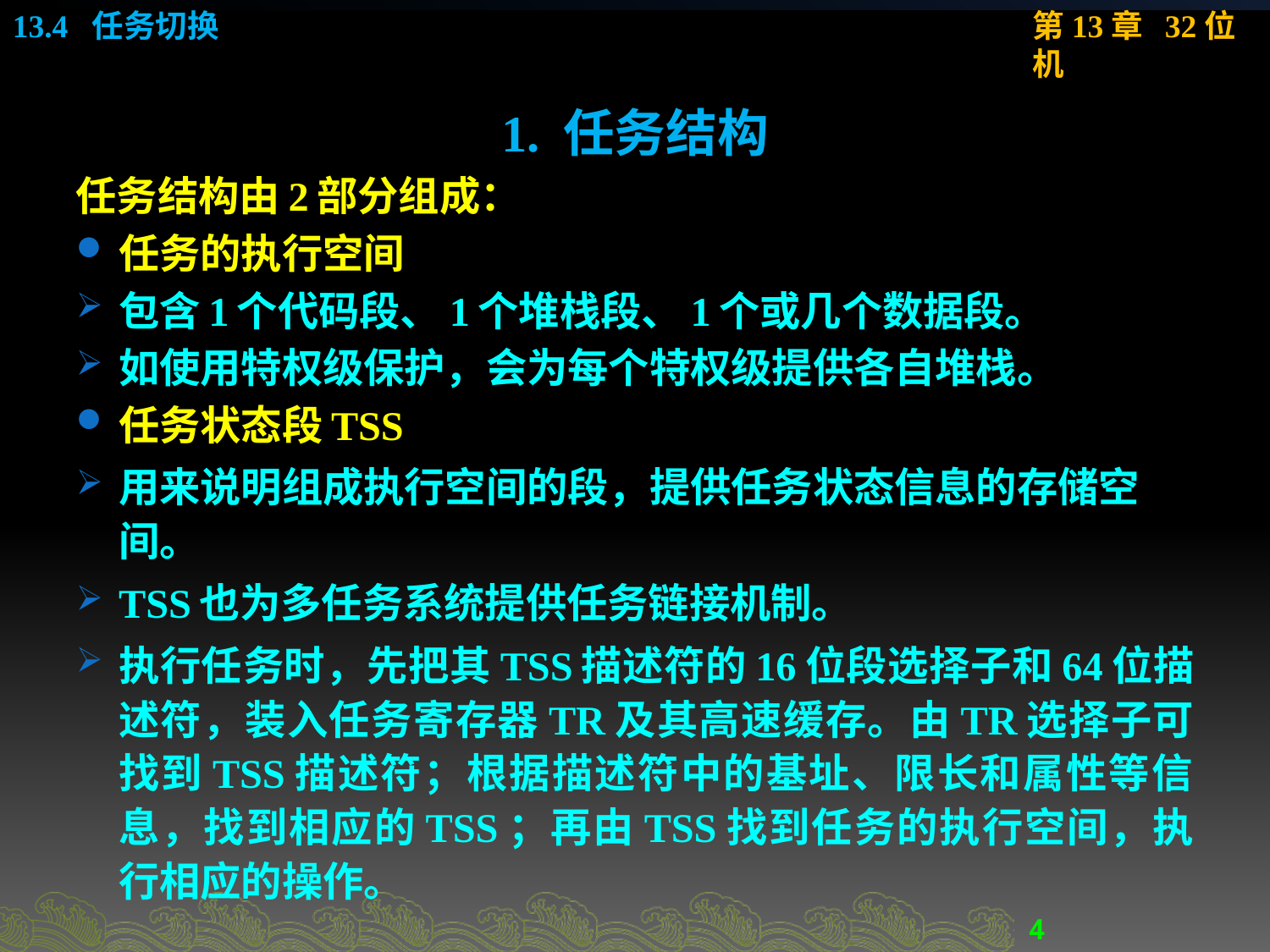

1. 任务结构
任务结构由2部分组成：
任务的执行空间
包含1个代码段、1个堆栈段、1个或几个数据段。
如使用特权级保护，会为每个特权级提供各自堆栈。
任务状态段TSS
用来说明组成执行空间的段，提供任务状态信息的存储空间。
TSS也为多任务系统提供任务链接机制。
执行任务时，先把其TSS描述符的16位段选择子和64位描述符，装入任务寄存器TR及其高速缓存。由TR选择子可找到TSS描述符；根据描述符中的基址、限长和属性等信息，找到相应的TSS；再由TSS找到任务的执行空间，执行相应的操作。